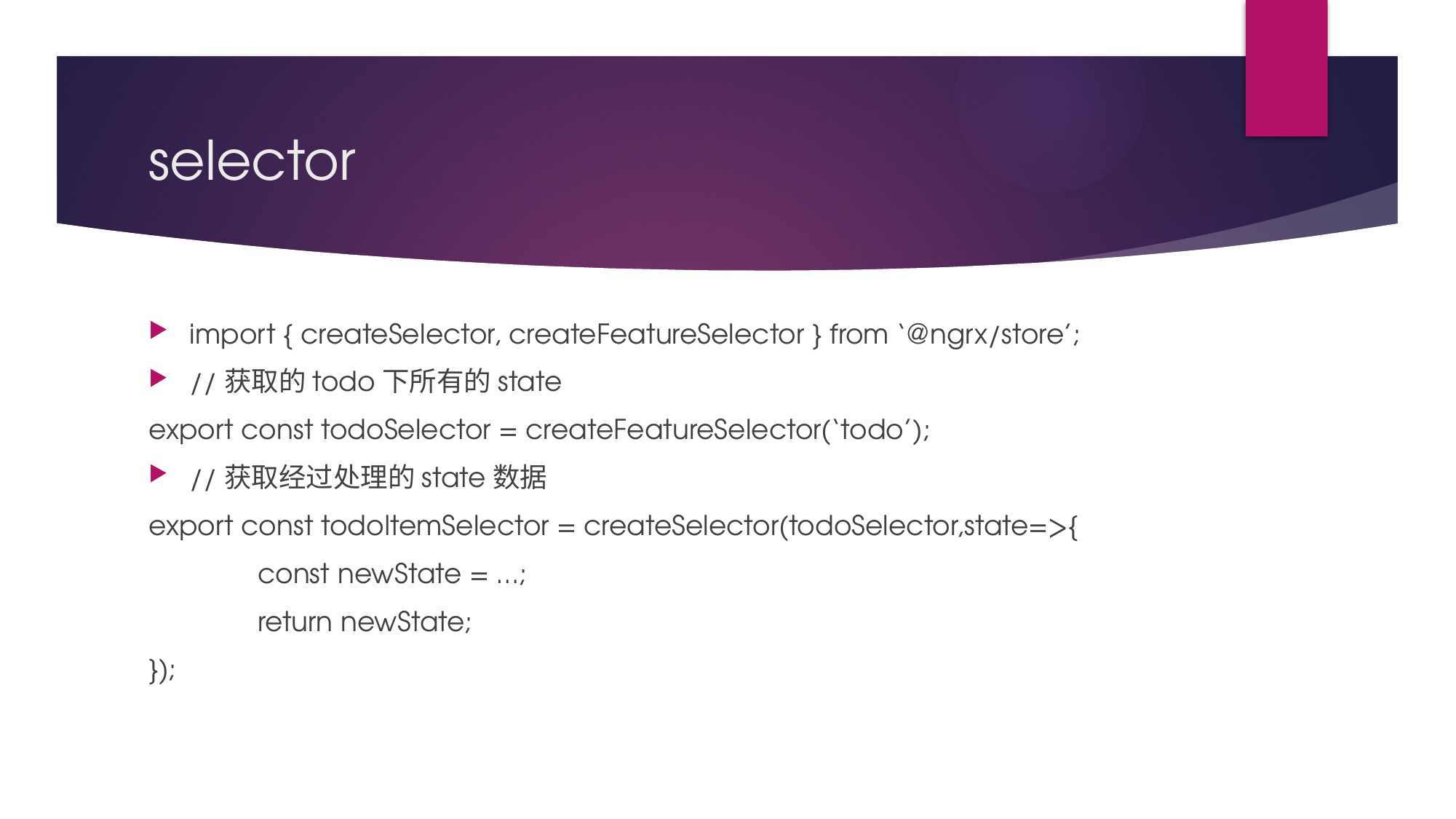

# selector
import { createSelector, createFeatureSelector } from ‘@ngrx/store’;
//获取的todo下所有的state
export const todoSelector = createFeatureSelector(‘todo’);
//获取经过处理的state数据
export const todoItemSelector = createSelector(todoSelector,state=>{
	const newState = …;
	return newState;
});